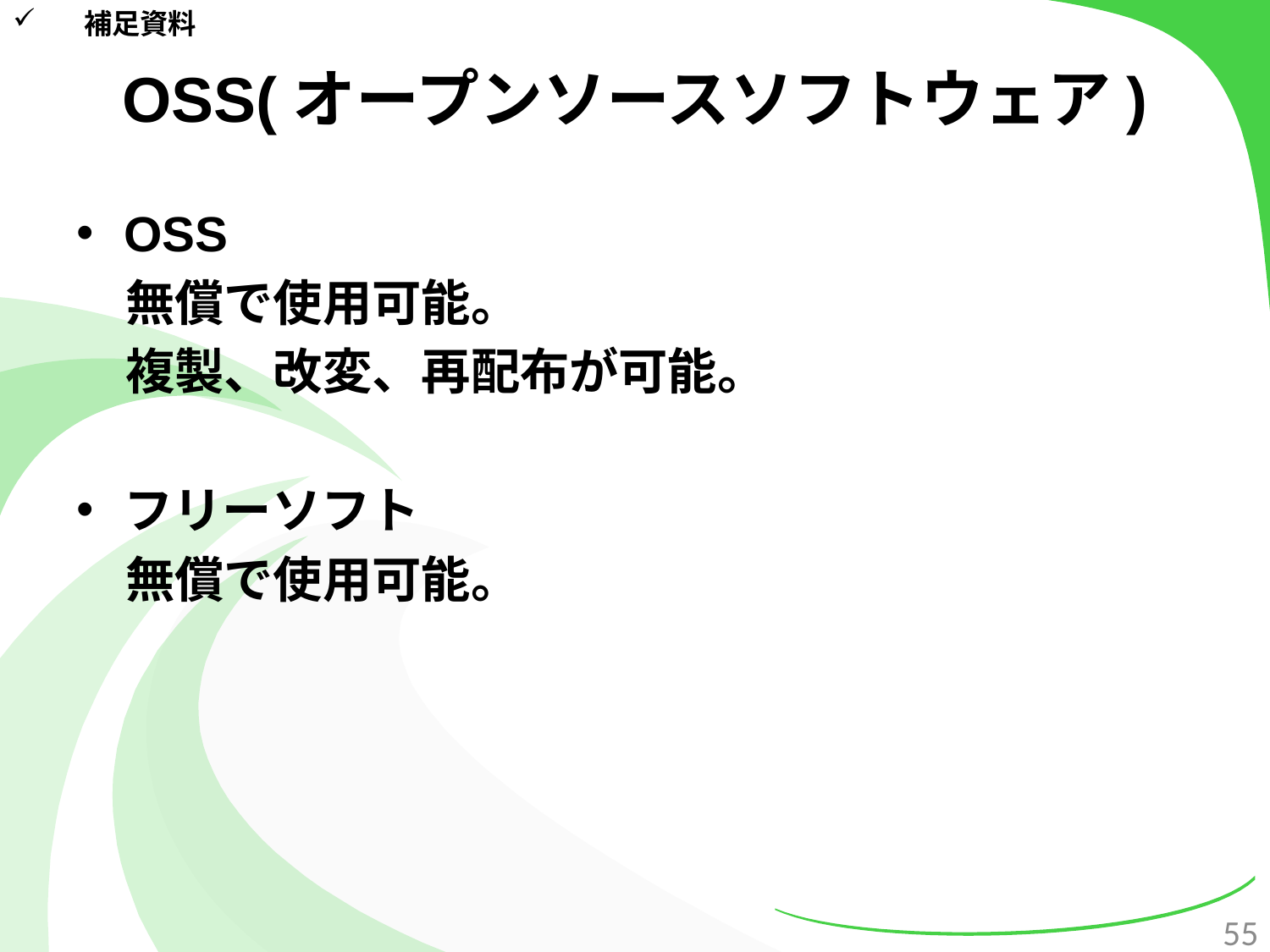

補足資料
# OSS(オープンソースソフトウェア)
OSS
　無償で使用可能。
　複製、改変、再配布が可能。

フリーソフト
　無償で使用可能。

55